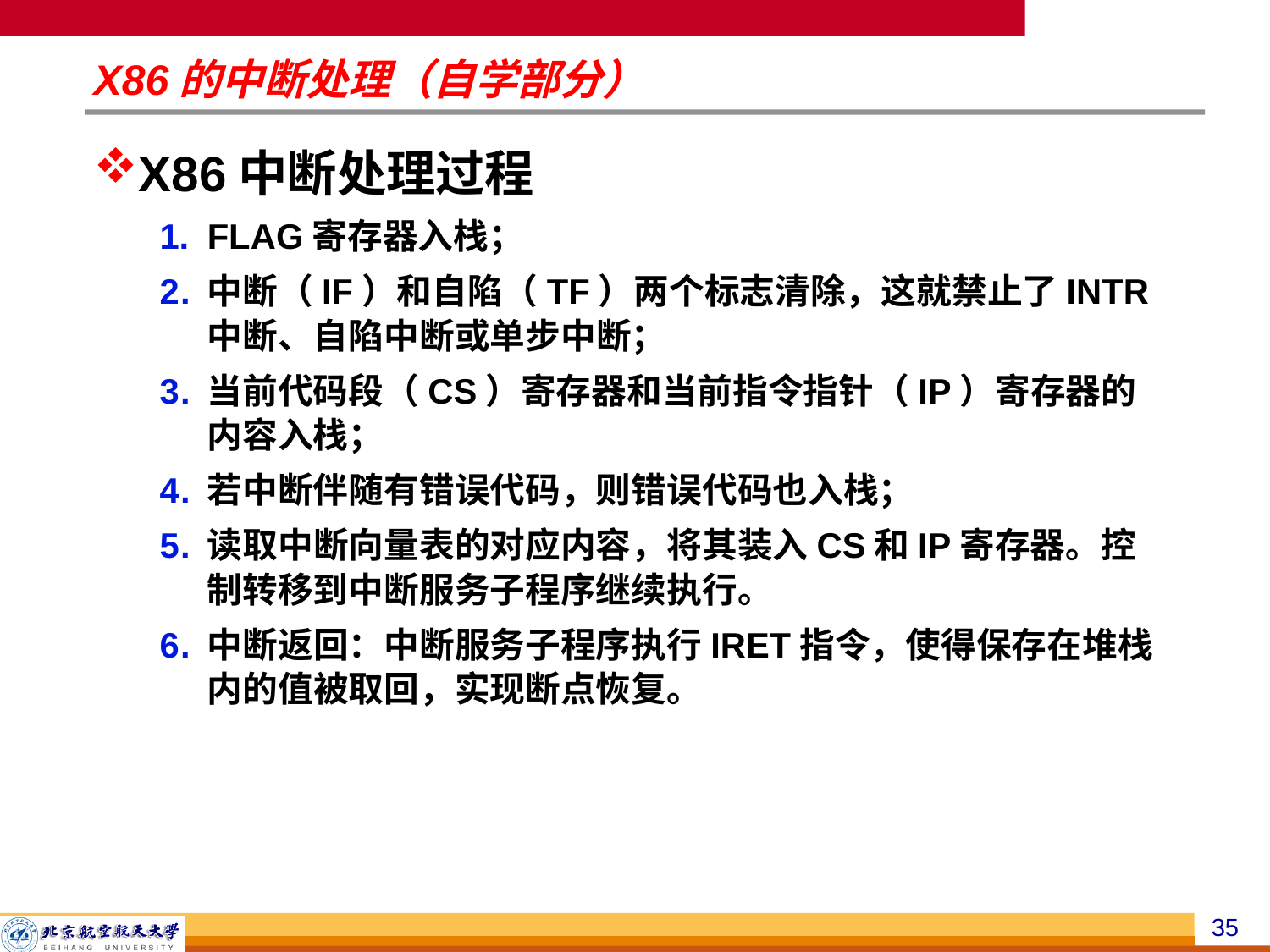

# X86的中断处理（自学部分）
X86中断处理过程
FLAG寄存器入栈；
中断（IF）和自陷（TF）两个标志清除，这就禁止了INTR中断、自陷中断或单步中断；
当前代码段（CS）寄存器和当前指令指针（IP）寄存器的内容入栈；
若中断伴随有错误代码，则错误代码也入栈；
读取中断向量表的对应内容，将其装入CS和IP寄存器。控制转移到中断服务子程序继续执行。
中断返回：中断服务子程序执行IRET指令，使得保存在堆栈内的值被取回，实现断点恢复。